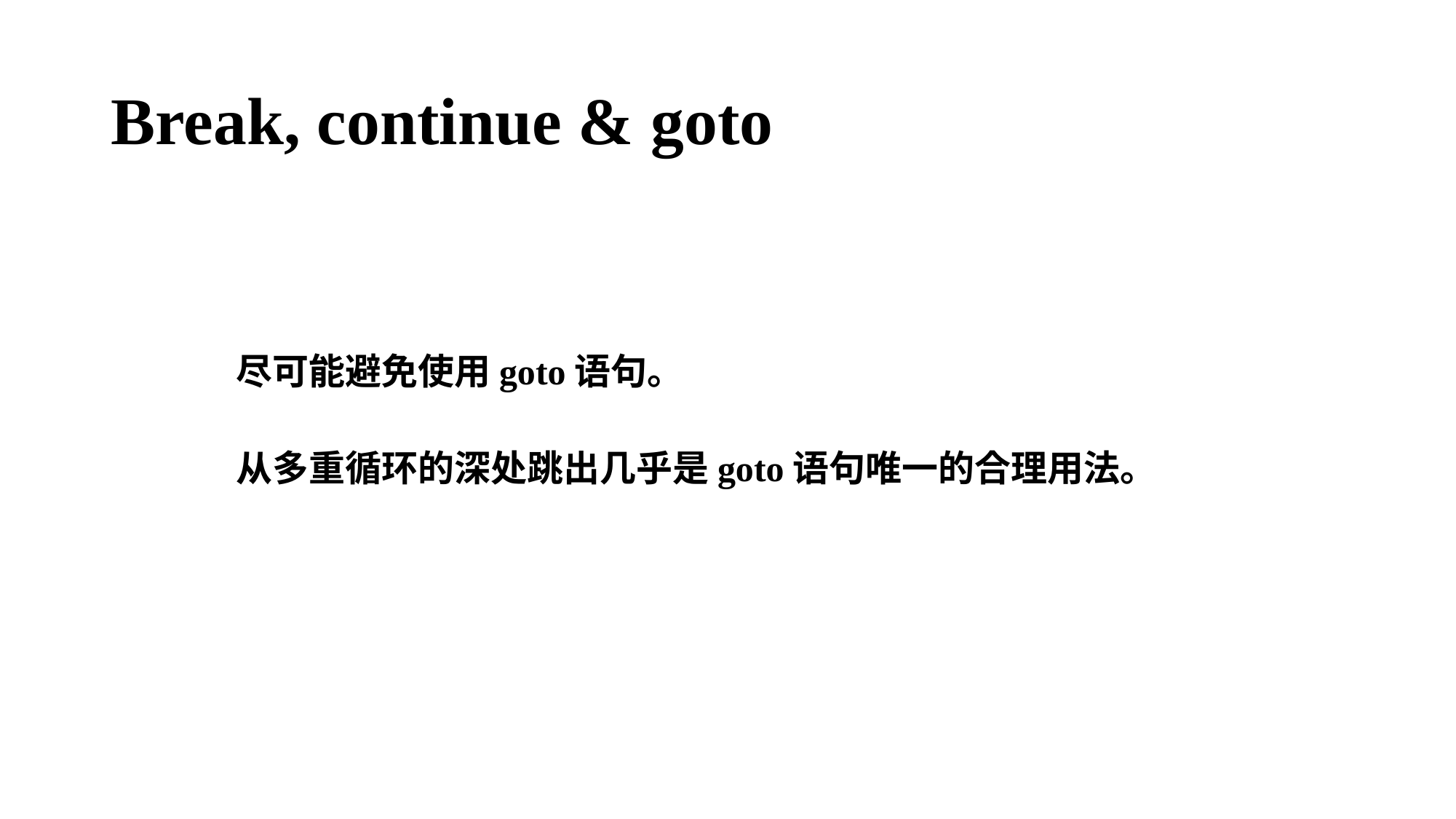

# Break, continue & goto
尽可能避免使用goto语句。

从多重循环的深处跳出几乎是goto语句唯一的合理用法。